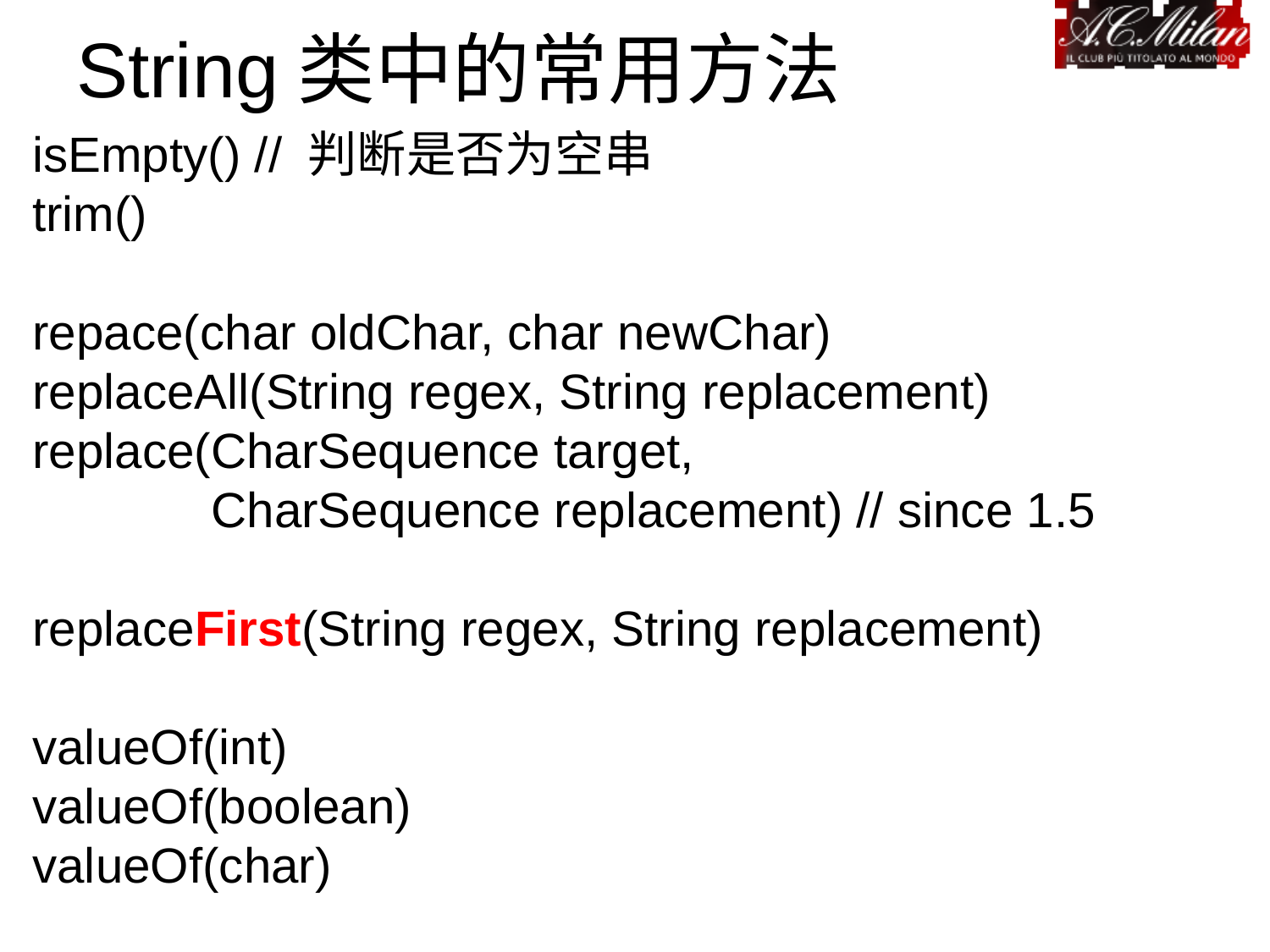

String类中的常用方法
isEmpty() // 判断是否为空串
trim()

repace(char oldChar, char newChar)
replaceAll(String regex, String replacement)
replace(CharSequence target,
             CharSequence replacement) // since 1.5

replaceFirst(String regex, String replacement)

valueOf(int)
valueOf(boolean)
valueOf(char)